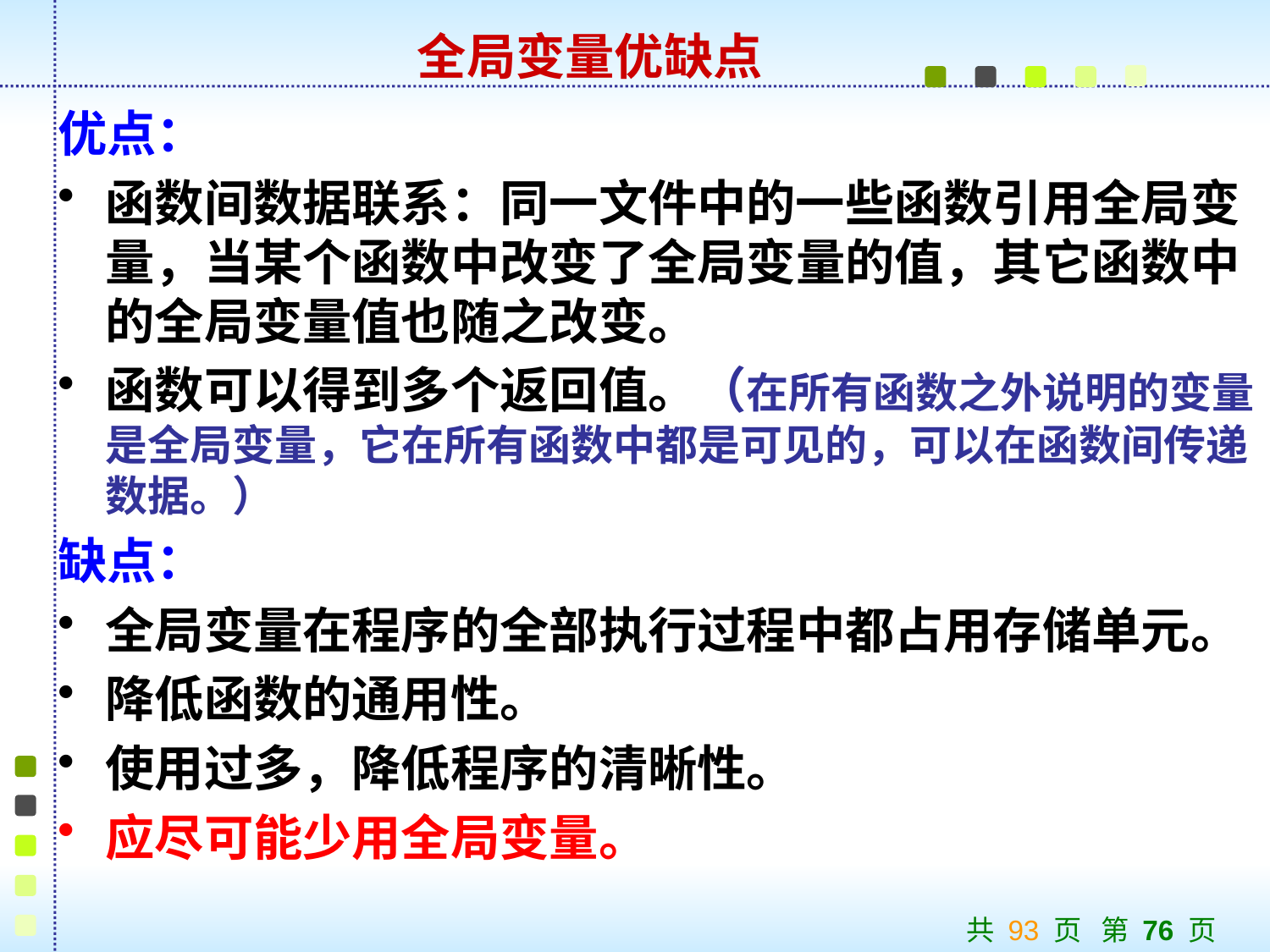

全局变量优缺点
优点：
函数间数据联系：同一文件中的一些函数引用全局变量，当某个函数中改变了全局变量的值，其它函数中的全局变量值也随之改变。
函数可以得到多个返回值。（在所有函数之外说明的变量是全局变量，它在所有函数中都是可见的，可以在函数间传递数据。）
缺点：
全局变量在程序的全部执行过程中都占用存储单元。
降低函数的通用性。
使用过多，降低程序的清晰性。
应尽可能少用全局变量。

共 93 页   第 76 页